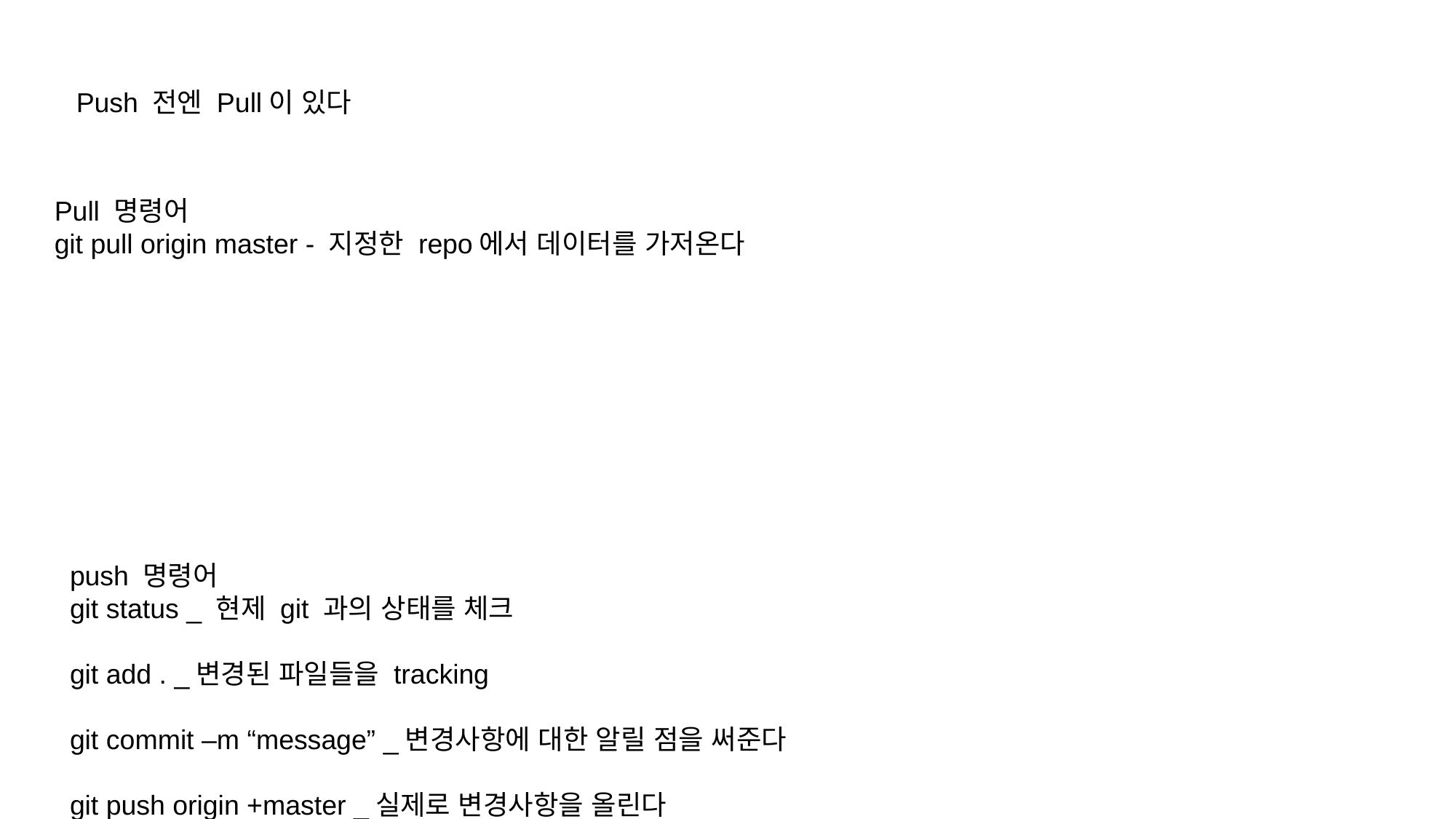

Push 전엔 Pull이 있다
Pull 명령어
git pull origin master - 지정한 repo에서 데이터를 가저온다
push 명령어
git status _ 현제 git 과의 상태를 체크

git add . _변경된 파일들을 tracking

git commit –m “message” _변경사항에 대한 알릴 점을 써준다

git push origin +master _실제로 변경사항을 올린다